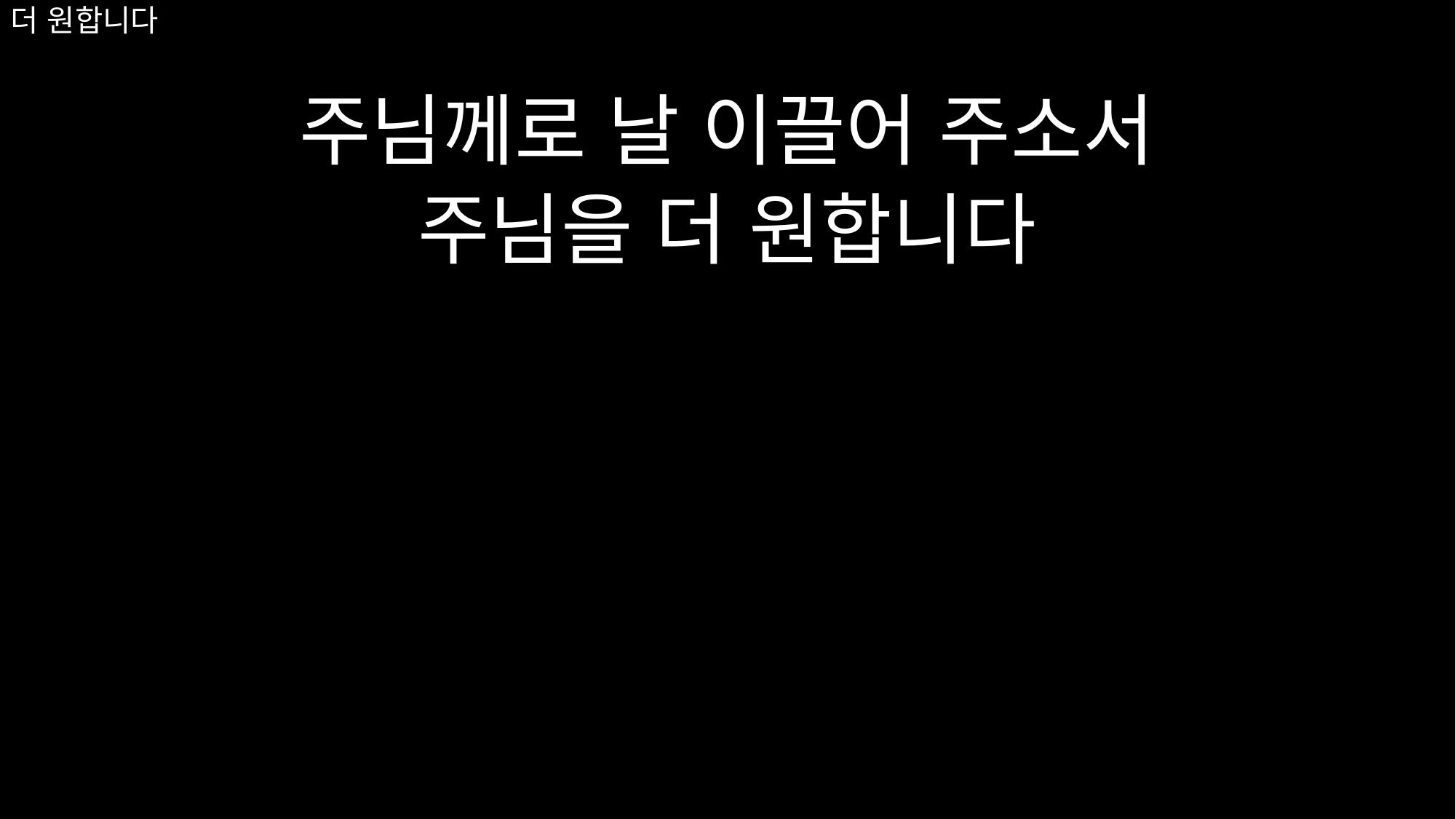

주님께로 날 이끌어 주소서
주님을 더 원합니다

# 더 원합니다